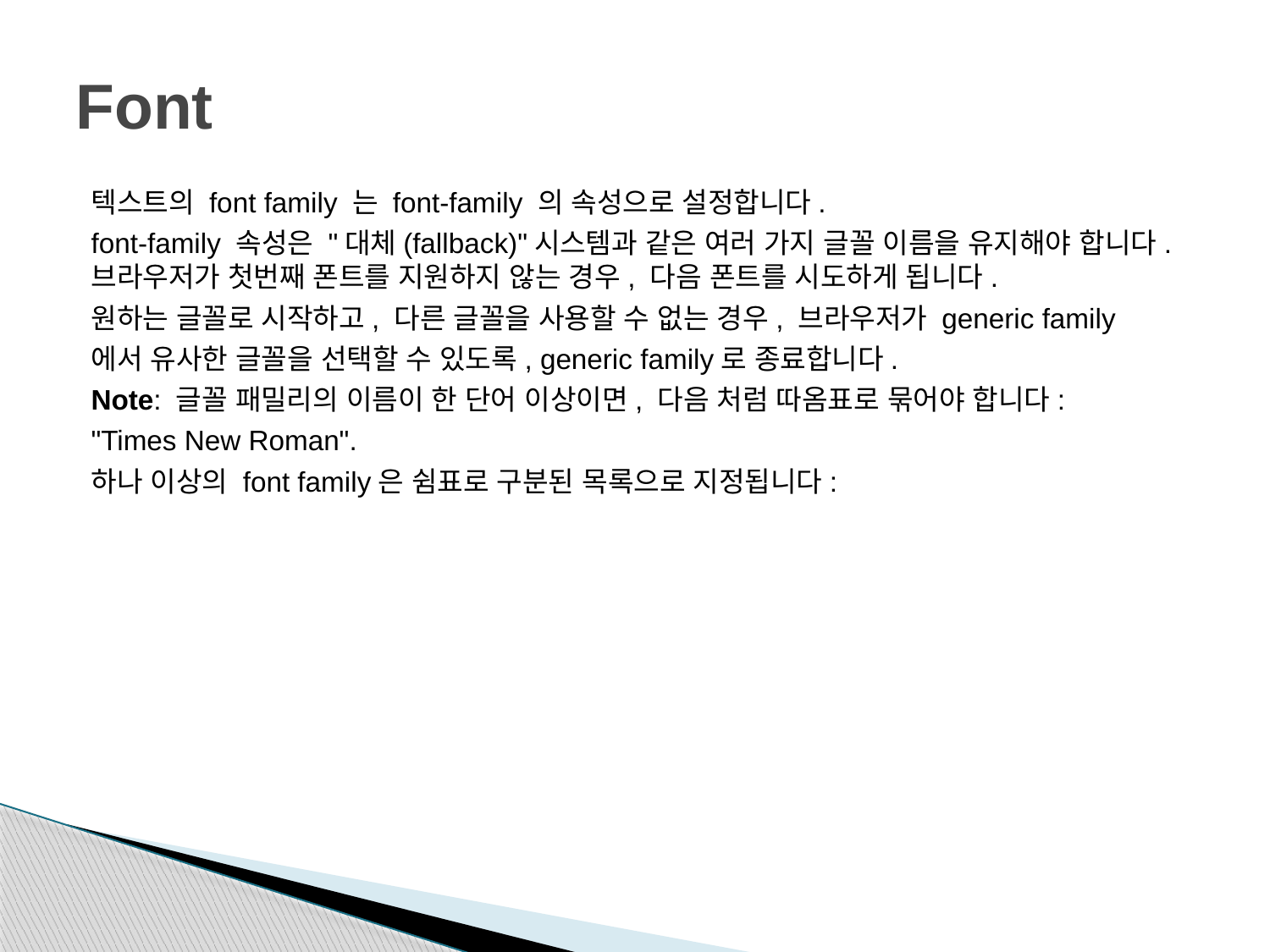

# Font
텍스트의 font family 는 font-family 의 속성으로 설정합니다.
font-family 속성은 "대체(fallback)"시스템과 같은 여러 가지 글꼴 이름을 유지해야 합니다. 브라우저가 첫번째 폰트를 지원하지 않는 경우, 다음 폰트를 시도하게 됩니다.
원하는 글꼴로 시작하고, 다른 글꼴을 사용할 수 없는 경우, 브라우저가 generic family
에서 유사한 글꼴을 선택할 수 있도록, generic family로 종료합니다.
Note: 글꼴 패밀리의 이름이 한 단어 이상이면, 다음 처럼 따옴표로 묶어야 합니다:
"Times New Roman".
하나 이상의 font family은 쉼표로 구분된 목록으로 지정됩니다: